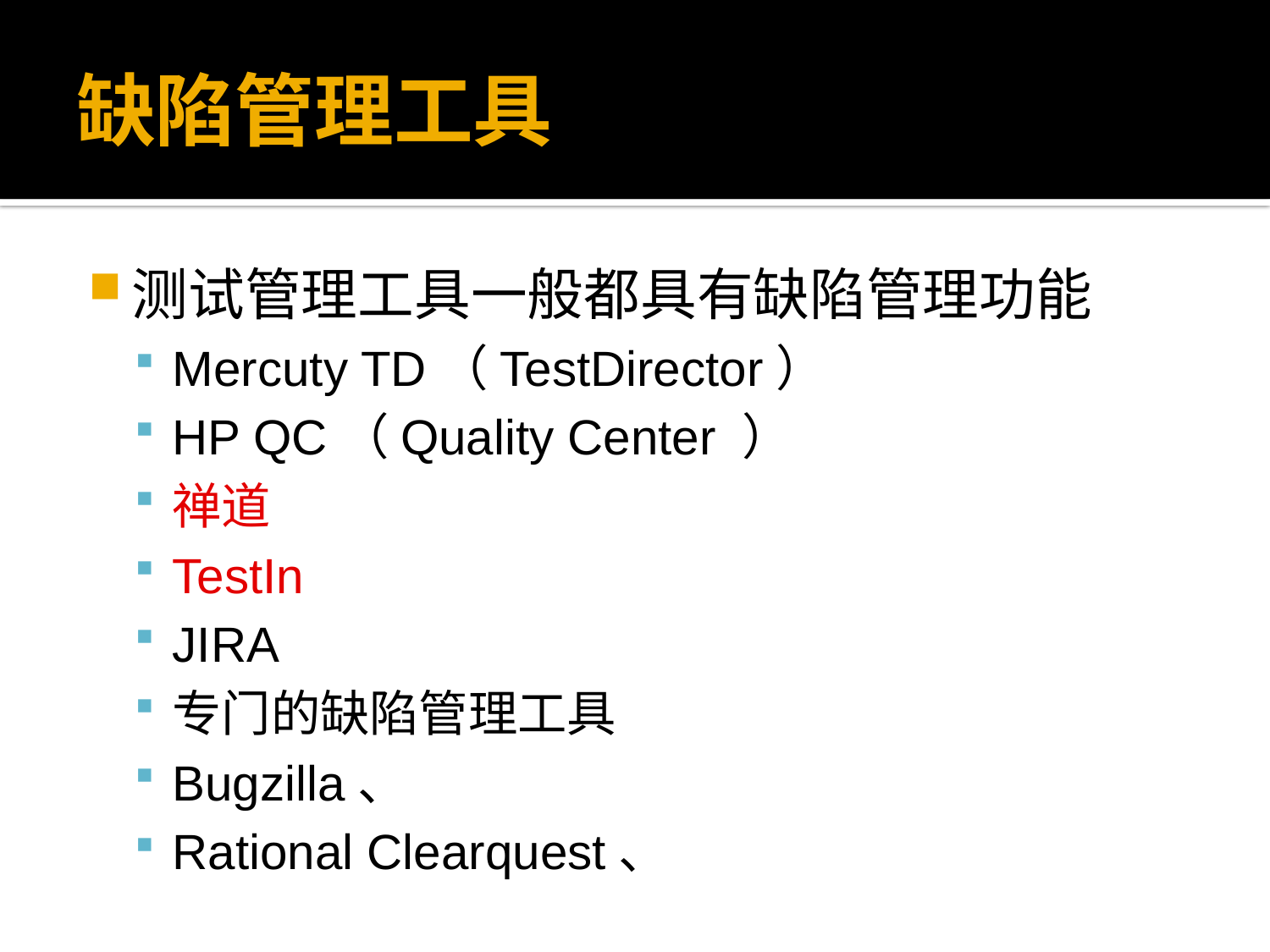

# 缺陷管理工具
测试管理工具一般都具有缺陷管理功能
Mercuty TD（TestDirector）
HP QC（Quality Center ）
禅道
TestIn
JIRA
专门的缺陷管理工具
Bugzilla、
Rational Clearquest、